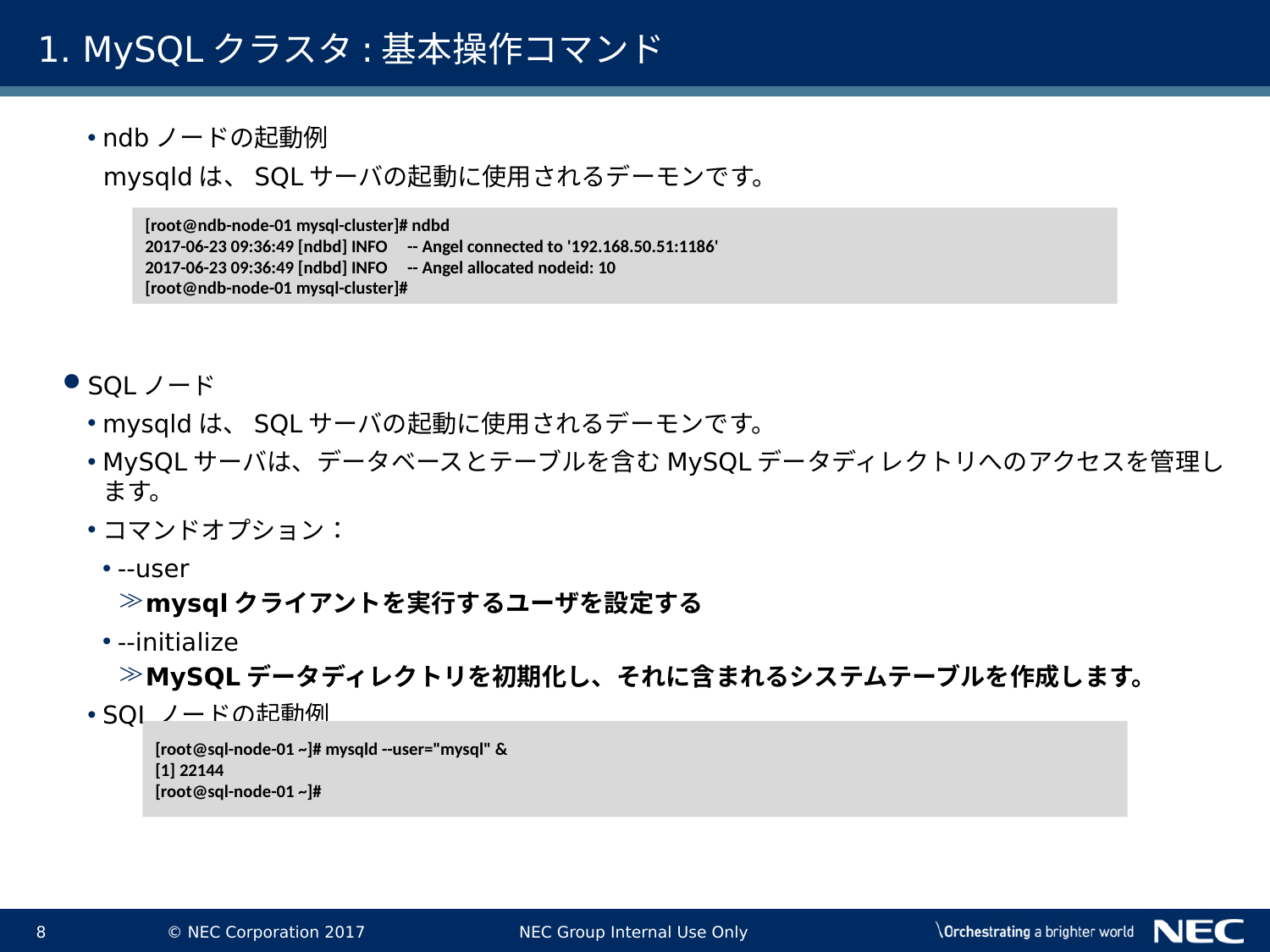

# 1. MySQLクラスタ:基本操作コマンド
ndbノードの起動例
  mysqldは、SQLサーバの起動に使用されるデーモンです。

SQLノード
mysqldは、SQLサーバの起動に使用されるデーモンです。
MySQLサーバは、データベースとテーブルを含むMySQLデータディレクトリへのアクセスを管理します。
コマンドオプション：
--user
mysqlクライアントを実行するユーザを設定する
--initialize
MySQLデータディレクトリを初期化し、それに含まれるシステムテーブルを作成します。
SQLノードの起動例

[root@ndb-node-01 mysql-cluster]# ndbd
2017-06-23 09:36:49 [ndbd] INFO     -- Angel connected to '192.168.50.51:1186'
2017-06-23 09:36:49 [ndbd] INFO     -- Angel allocated nodeid: 10
[root@ndb-node-01 mysql-cluster]#
[root@sql-node-01 ~]# mysqld --user="mysql" &
[1] 22144
[root@sql-node-01 ~]#